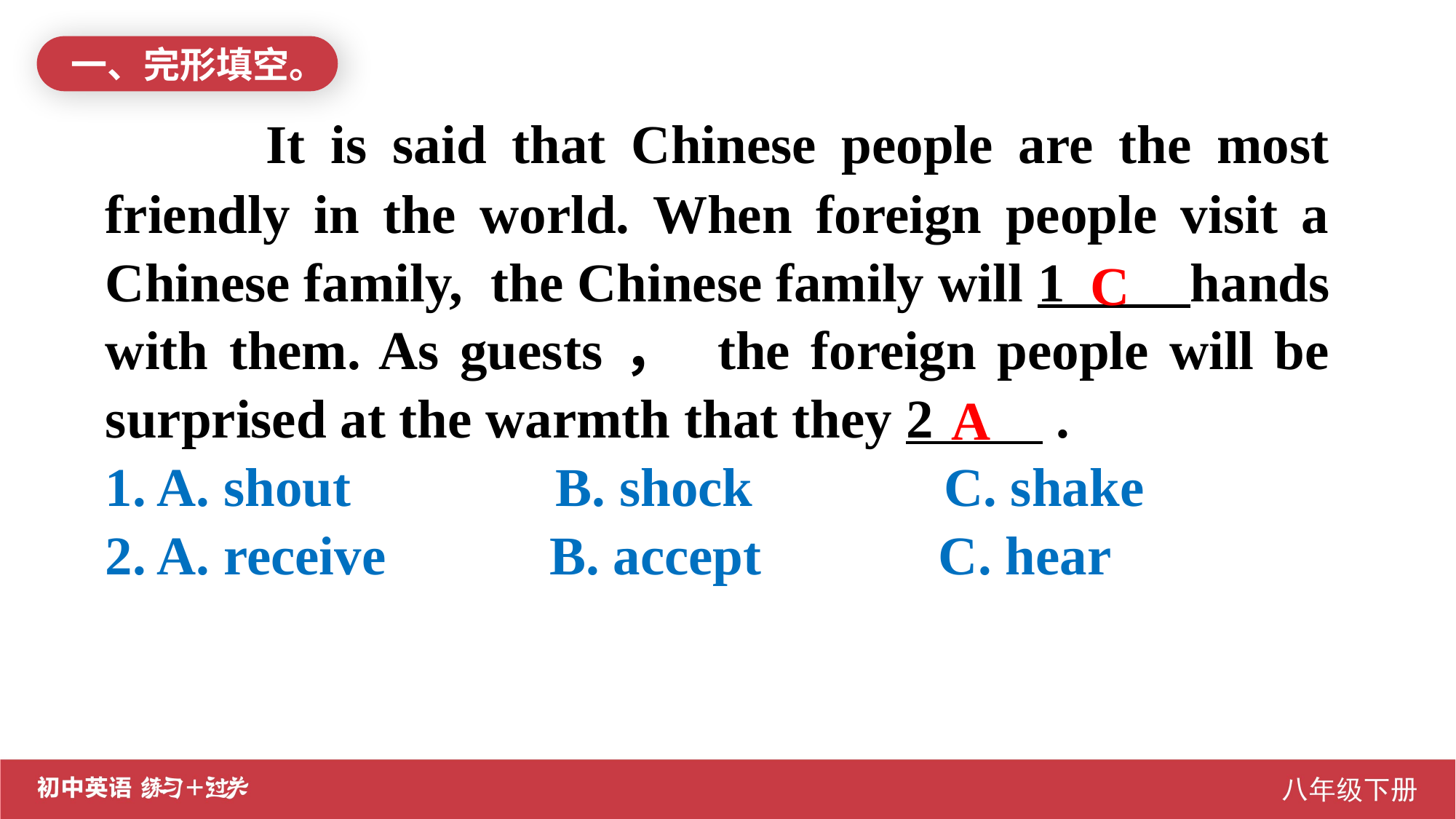

一、完形填空。
      It is said that Chinese people are the most friendly in the world. When foreign people visit a Chinese family,  the Chinese family will 1         hands with them. As guests， the foreign people will be surprised at the warmth that they 2         .
1. A. shout               B. shock              C. shake
2. A. receive            B. accept             C. hear
C
A